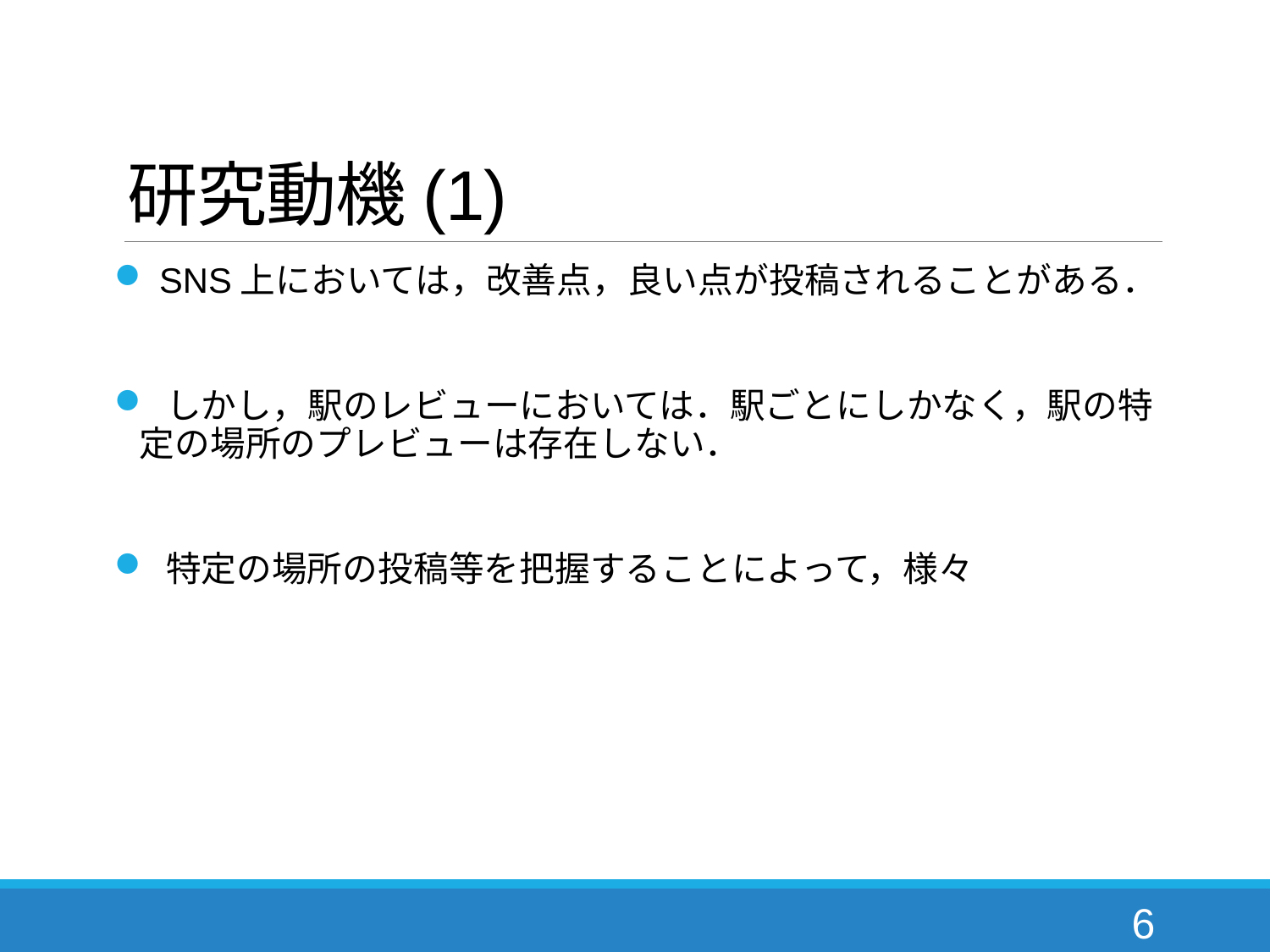

# 研究動機(1)
 SNS上においては，改善点，良い点が投稿されることがある．

 しかし，駅のレビューにおいては．駅ごとにしかなく，駅の特定の場所のプレビューは存在しない．

 特定の場所の投稿等を把握することによって，様々

6